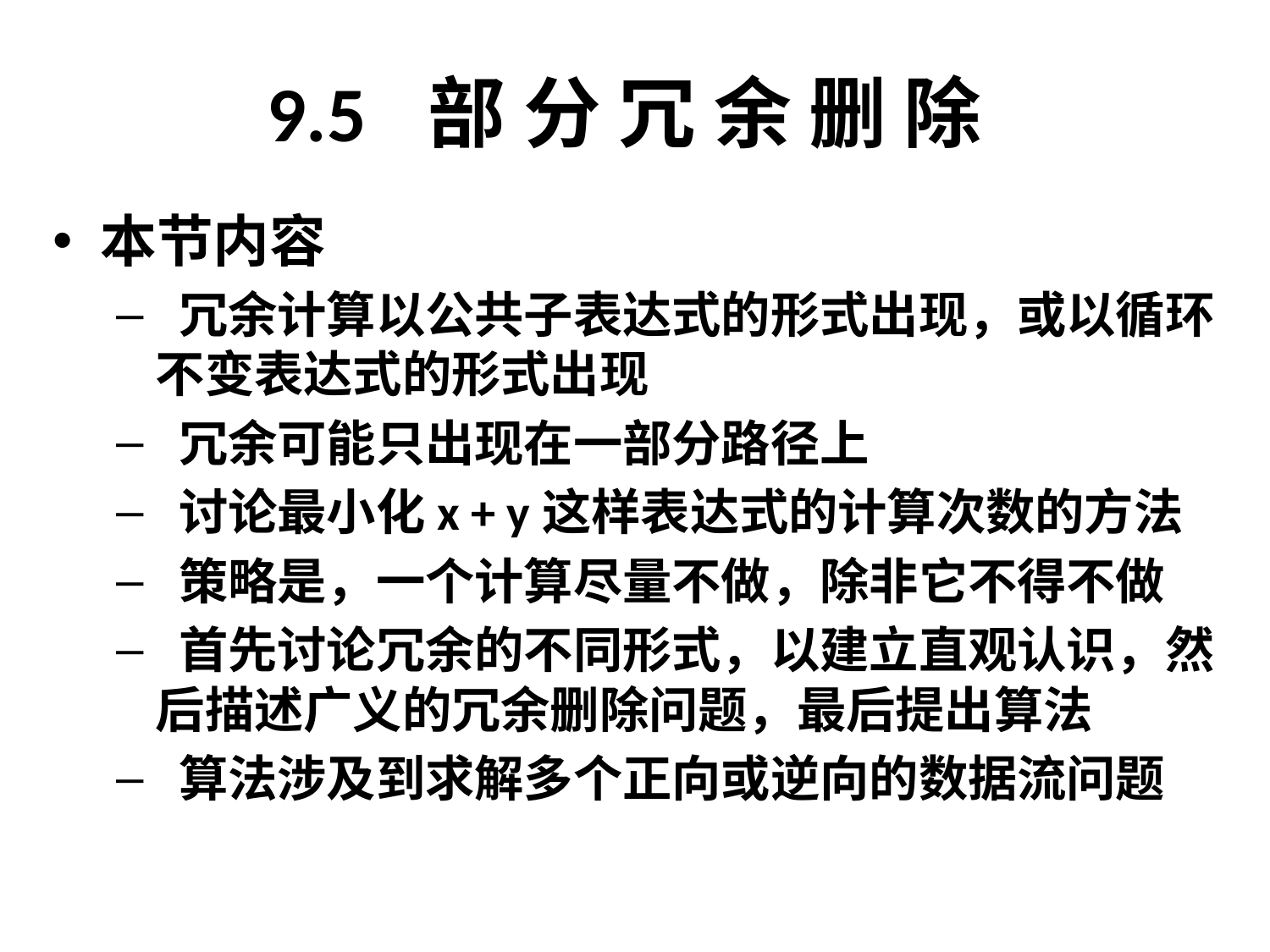

# 9.5  部 分 冗 余 删 除
本节内容
 冗余计算以公共子表达式的形式出现，或以循环不变表达式的形式出现
 冗余可能只出现在一部分路径上
 讨论最小化x + y这样表达式的计算次数的方法
 策略是，一个计算尽量不做，除非它不得不做
 首先讨论冗余的不同形式，以建立直观认识，然后描述广义的冗余删除问题，最后提出算法
 算法涉及到求解多个正向或逆向的数据流问题